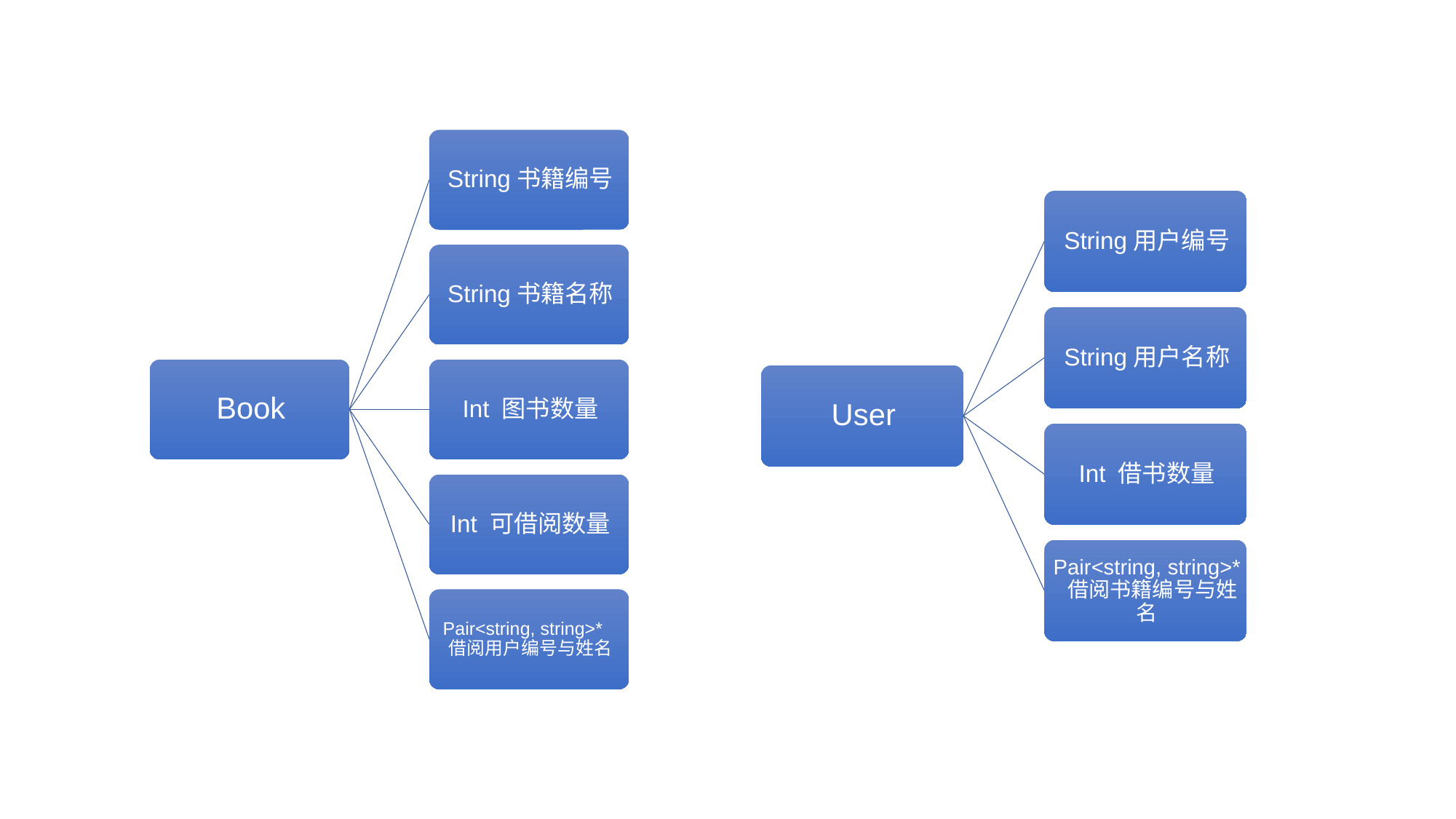

Book

String书籍编号

String书籍名称

Int 图书数量

Int 可借阅数量

Pair<string, string>*    借阅用户编号与姓名
User

String用户编号

String用户名称

Int 借书数量

Pair<string, string>*  借阅书籍编号与姓名